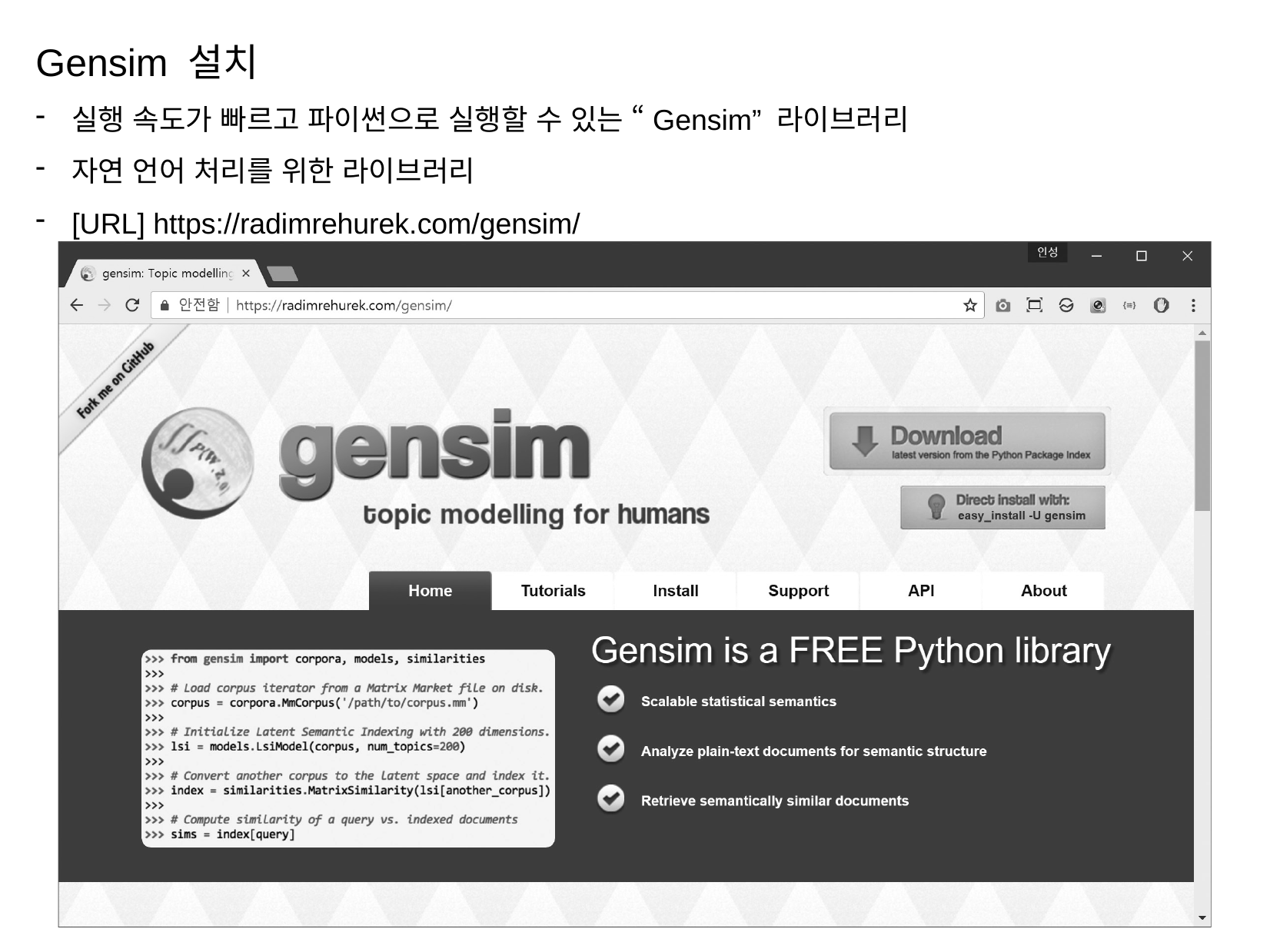

Gensim 설치
실행 속도가 빠르고 파이썬으로 실행할 수 있는 “Gensim” 라이브러리
자연 언어 처리를 위한 라이브러리
[URL] https://radimrehurek.com/gensim/